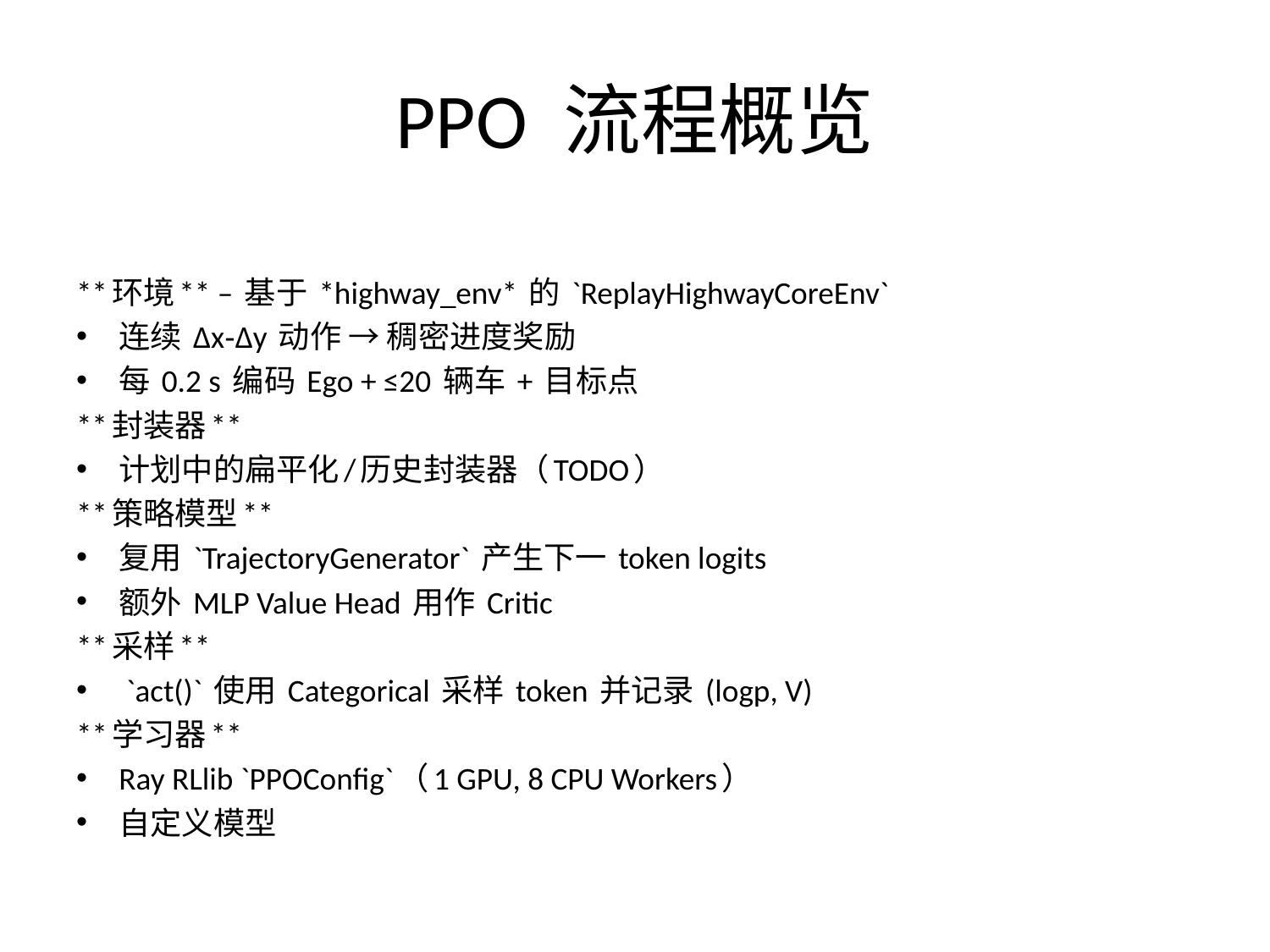

# PPO 流程概览

**环境** – 基于 *highway_env* 的 `ReplayHighwayCoreEnv`
连续 Δx‑Δy 动作 → 稠密进度奖励
每 0.2 s 编码 Ego + ≤20 辆车 + 目标点
**封装器**
计划中的扁平化/历史封装器（TODO）
**策略模型**
复用 `TrajectoryGenerator` 产生下一 token logits
额外 MLP Value Head 用作 Critic
**采样**
 `act()` 使用 Categorical 采样 token 并记录 (logp, V)
**学习器**
Ray RLlib `PPOConfig`（1 GPU, 8 CPU Workers）
自定义模型